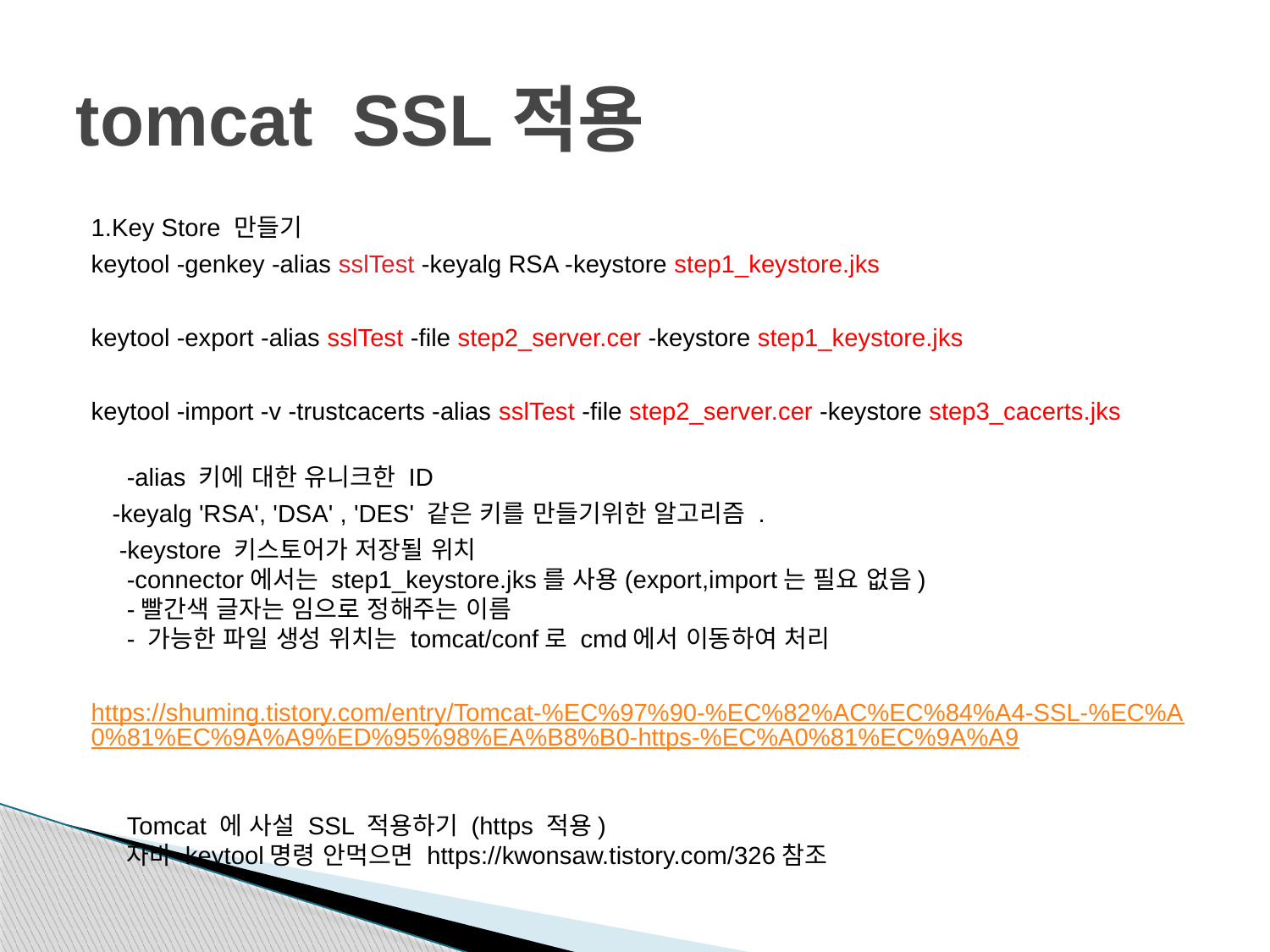

# tomcat  SSL적용
1.Key Store 만들기
keytool -genkey -alias sslTest -keyalg RSA -keystore step1_keystore.jks

keytool -export -alias sslTest -file step2_server.cer -keystore step1_keystore.jks

keytool -import -v -trustcacerts -alias sslTest -file step2_server.cer -keystore step3_cacerts.jks
-alias 키에 대한 유니크한 ID
   -keyalg 'RSA', 'DSA' , 'DES' 같은 키를 만들기위한 알고리즘 .
    -keystore 키스토어가 저장될 위치
-connector에서는 step1_keystore.jks를 사용(export,import는 필요 없음)
-빨간색 글자는 임으로 정해주는 이름
- 가능한 파일 생성 위치는 tomcat/conf로 cmd에서 이동하여 처리

https://shuming.tistory.com/entry/Tomcat-%EC%97%90-%EC%82%AC%EC%84%A4-SSL-%EC%A0%81%EC%9A%A9%ED%95%98%EA%B8%B0-https-%EC%A0%81%EC%9A%A9
Tomcat 에 사설 SSL 적용하기 (https 적용)
자바 keytool명령 안먹으면 https://kwonsaw.tistory.com/326참조